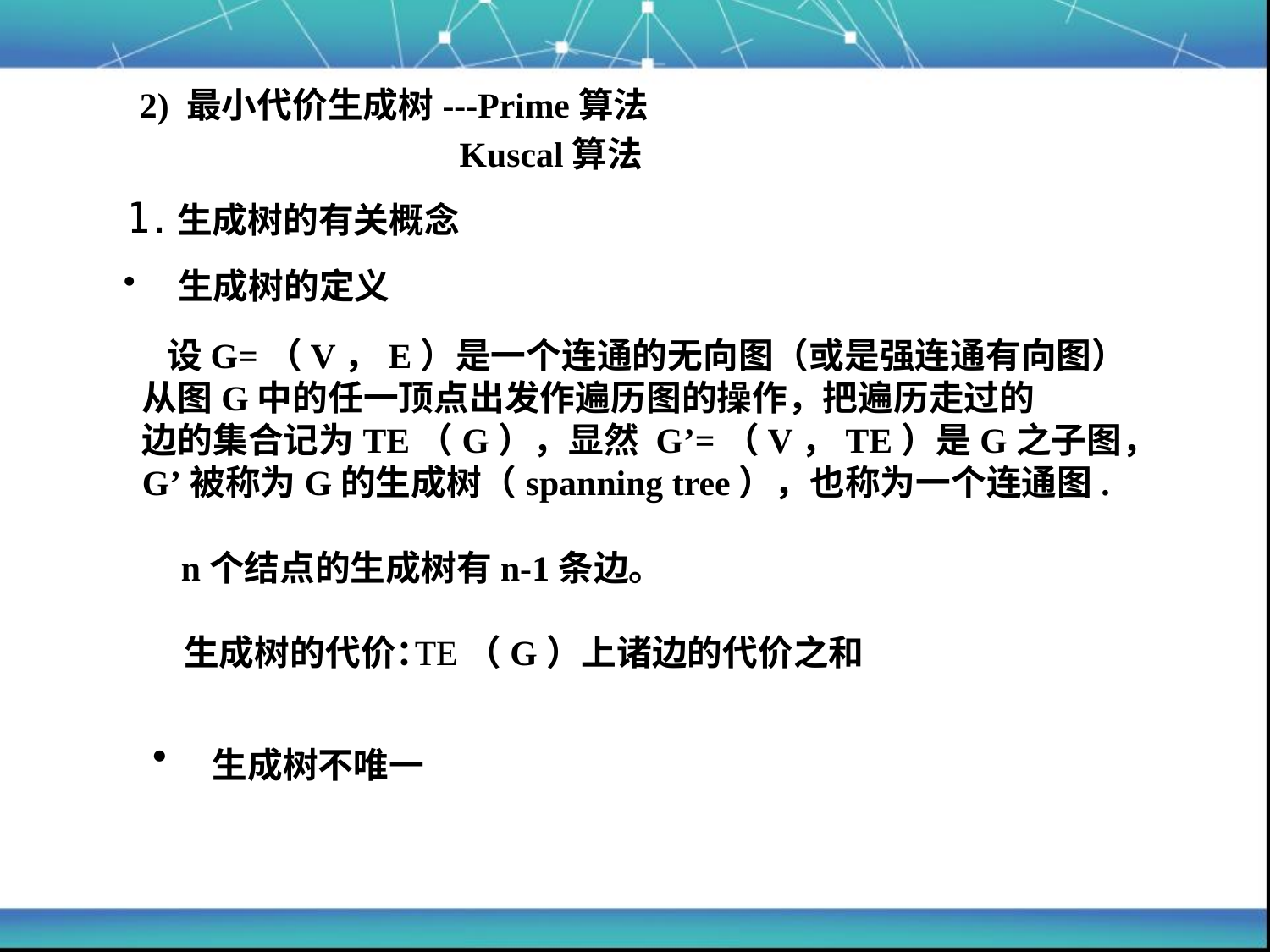

2) 最小代价生成树---Prime算法
                                    Kuscal算法

1.生成树的有关概念
  生成树的定义
  设G=（V，E）是一个连通的无向图（或是强连通有向图）
从图G中的任一顶点出发作遍历图的操作，把遍历走过的
边的集合记为TE（G），显然 G’=（V，TE）是G之子图，
G’被称为G的生成树（spanning tree），也称为一个连通图.
n个结点的生成树有n-1条边。
生成树的代价：
TE（G）上诸边的代价之和
  生成树不唯一